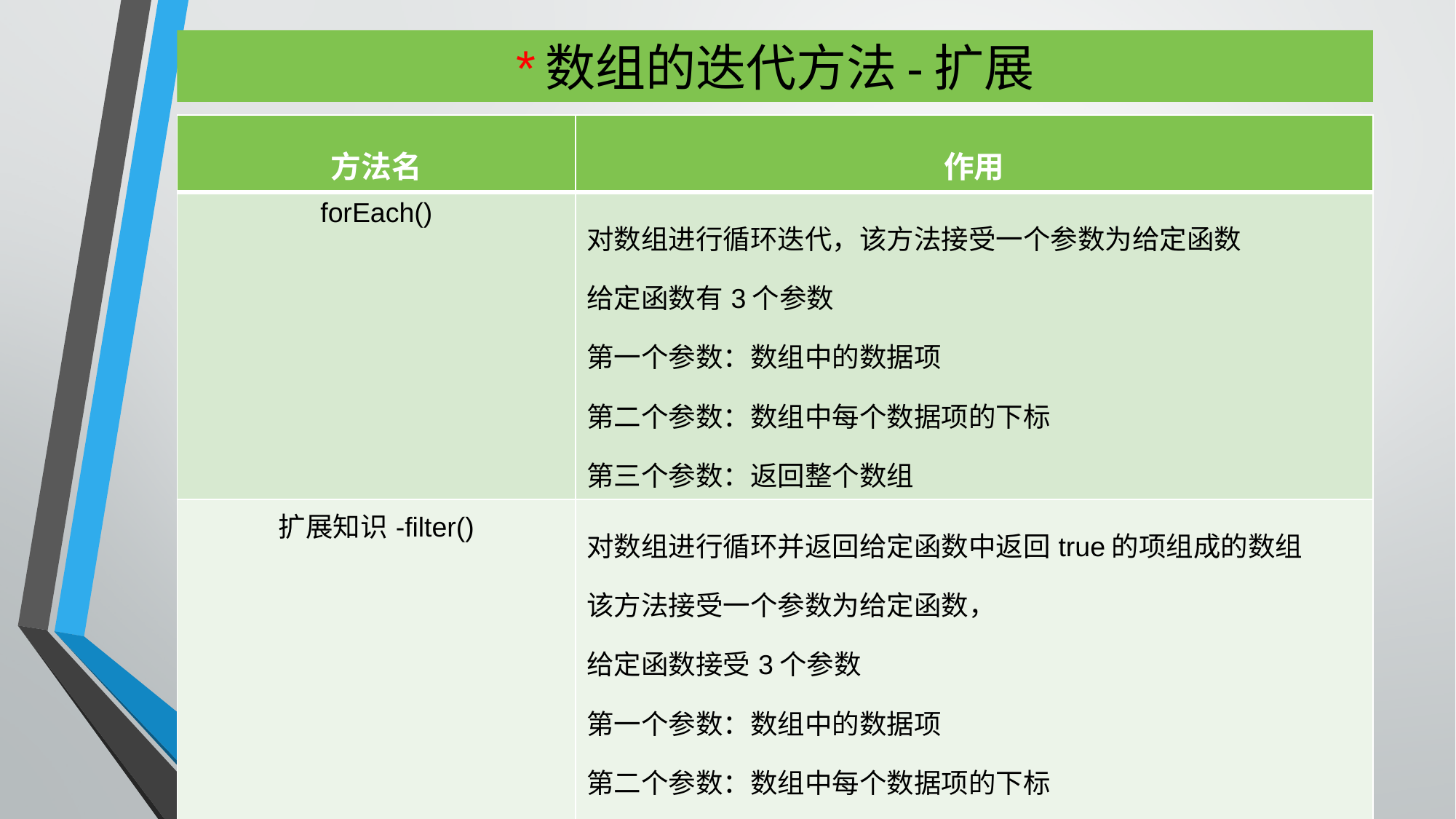

# *数组的迭代方法-扩展
| 方法名 | 作用 |
| --- | --- |
| forEach() | 对数组进行循环迭代，该方法接受一个参数为给定函数 给定函数有3个参数 第一个参数：数组中的数据项 第二个参数：数组中每个数据项的下标 第三个参数：返回整个数组 |
| 扩展知识-filter() | 对数组进行循环并返回给定函数中返回true的项组成的数组 该方法接受一个参数为给定函数， 给定函数接受3个参数 第一个参数：数组中的数据项 第二个参数：数组中每个数据项的下标 第三个参数：返回整个数组 还接受第二个参数，可以this访问 |